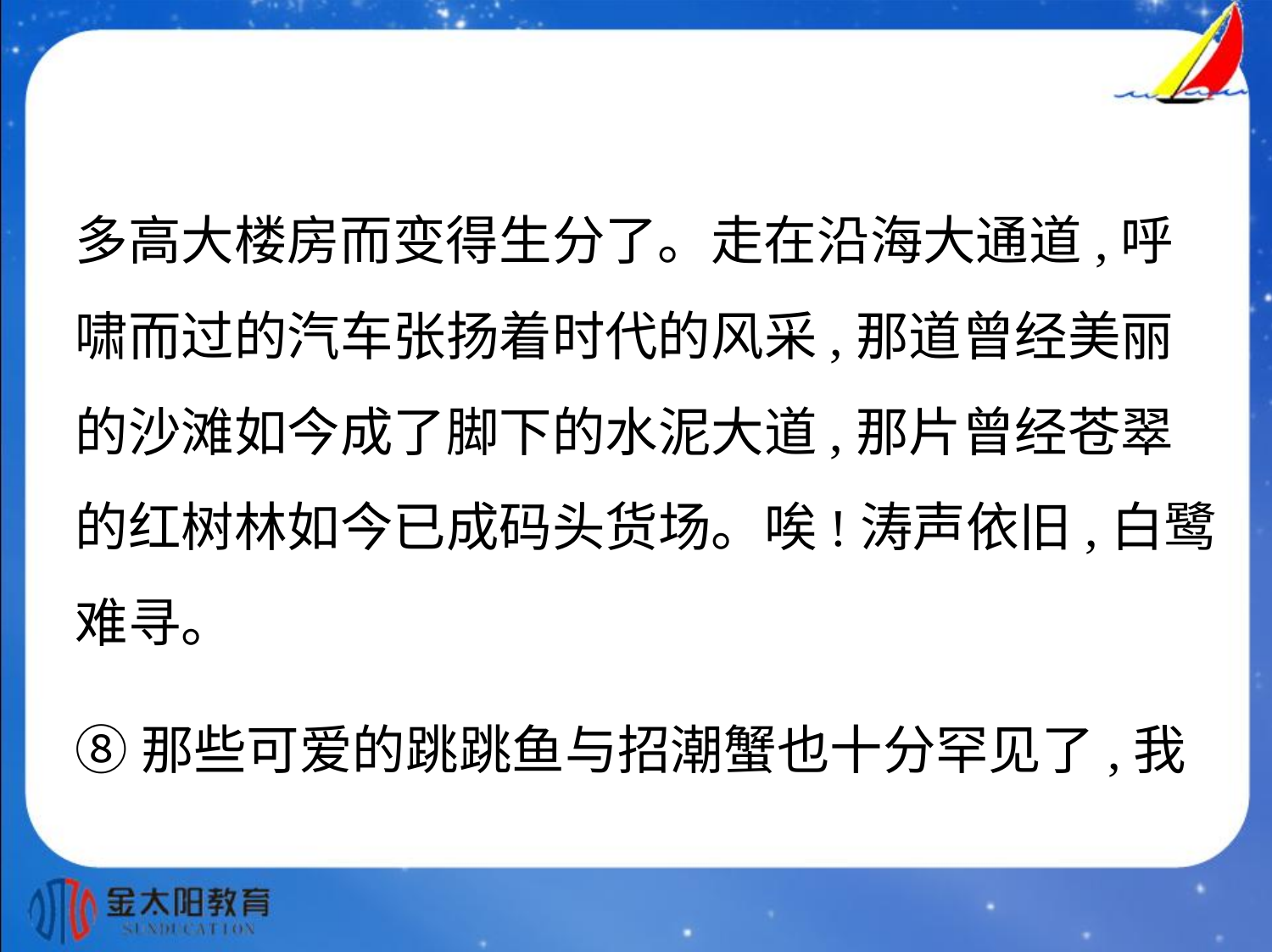

多高大楼房而变得生分了。走在沿海大通道,呼
啸而过的汽车张扬着时代的风采,那道曾经美丽
的沙滩如今成了脚下的水泥大道,那片曾经苍翠
的红树林如今已成码头货场。唉!涛声依旧,白鹭
难寻。
⑧那些可爱的跳跳鱼与招潮蟹也十分罕见了,我